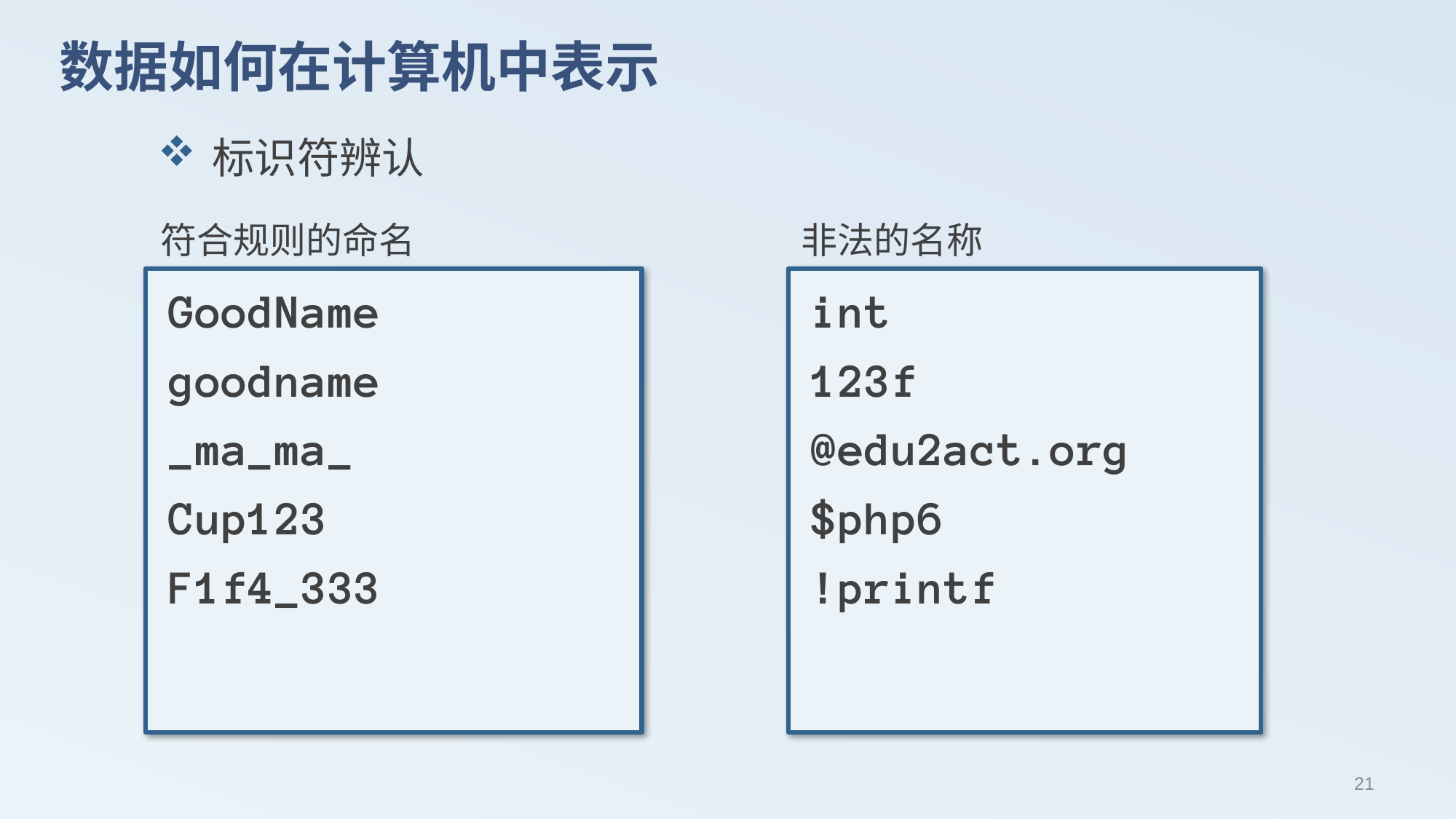

# 数据如何在计算机中表示
标识符辨认
符合规则的命名
 非法的名称
GoodName
goodname
_ma_ma_
Cup123
F1f4_333
int
123f
@edu2act.org
$php6
!printf